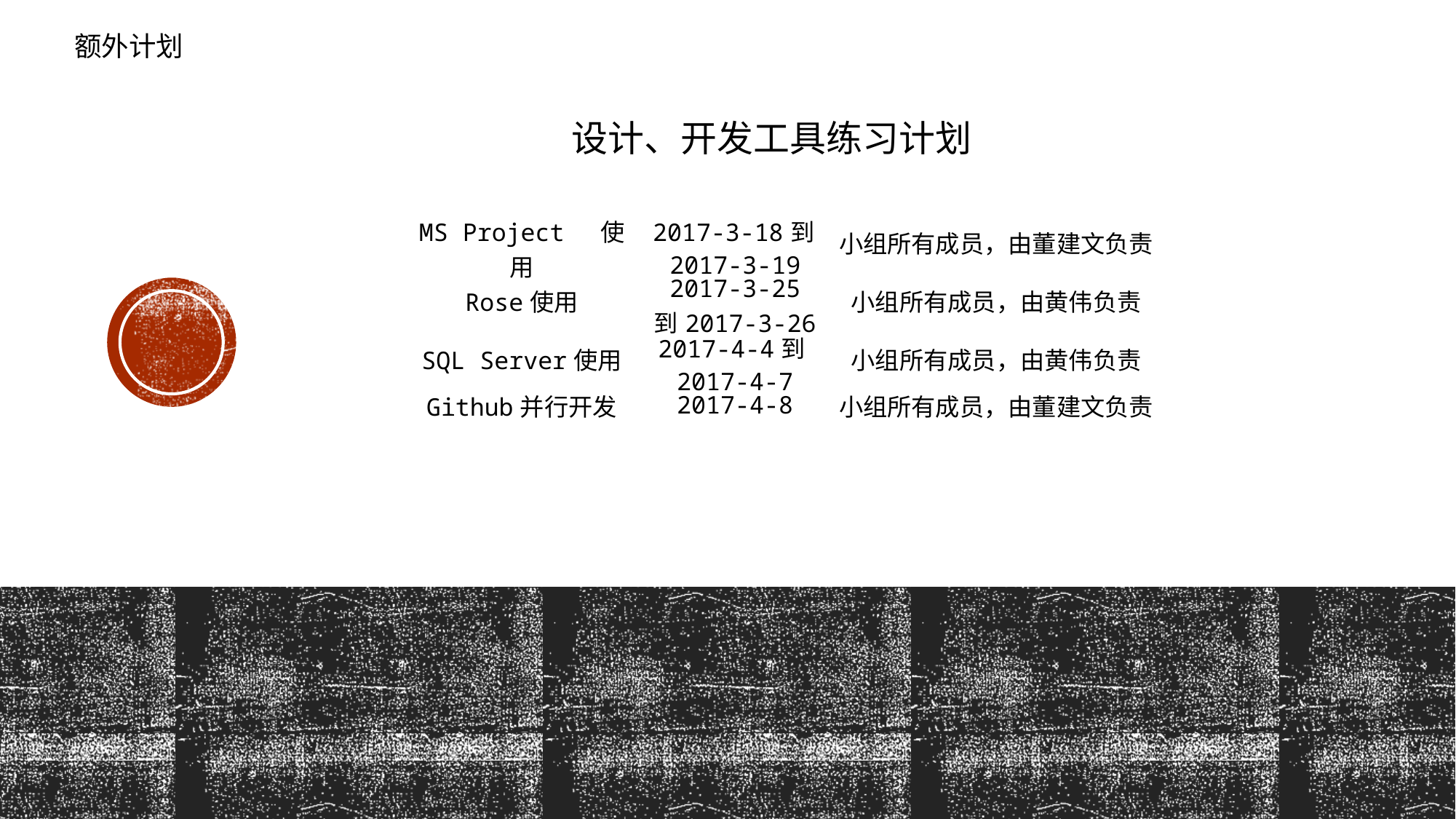

额外计划
设计、开发工具练习计划
| MS Project 使用 | 2017-3-18到2017-3-19 | 小组所有成员，由董建文负责 |
| --- | --- | --- |
| Rose使用 | 2017-3-25 到2017-3-26 | 小组所有成员，由黄伟负责 |
| SQL Server使用 | 2017-4-4到2017-4-7 | 小组所有成员，由黄伟负责 |
| Github并行开发 | 2017-4-8 | 小组所有成员，由董建文负责 |